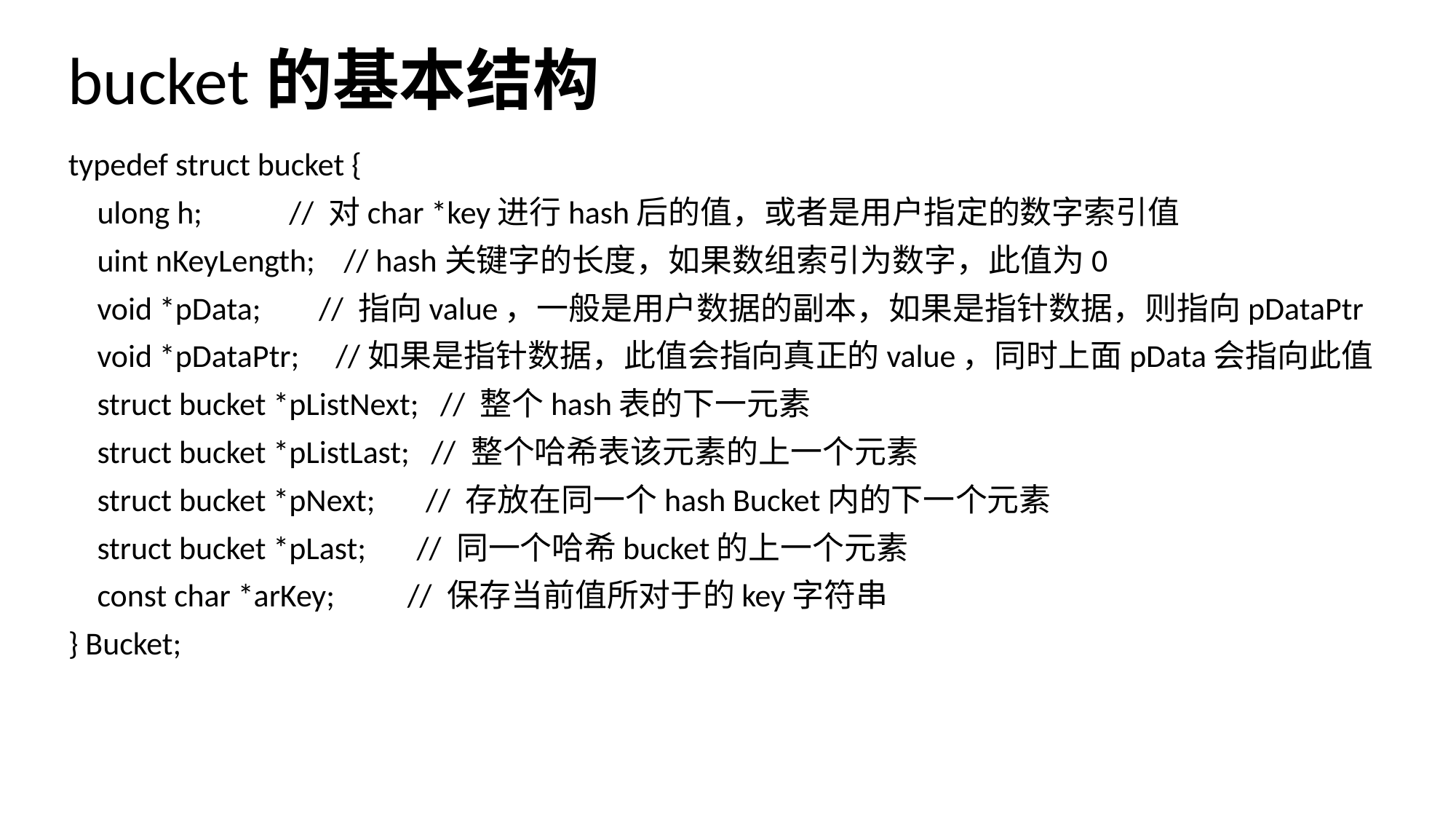

# bucket的基本结构
typedef struct bucket {
    ulong h;            // 对char *key进行hash后的值，或者是用户指定的数字索引值
    uint nKeyLength;    // hash关键字的长度，如果数组索引为数字，此值为0
    void *pData;        // 指向value，一般是用户数据的副本，如果是指针数据，则指向pDataPtr
    void *pDataPtr;     //如果是指针数据，此值会指向真正的value，同时上面pData会指向此值
    struct bucket *pListNext;   // 整个hash表的下一元素
    struct bucket *pListLast;   // 整个哈希表该元素的上一个元素
    struct bucket *pNext;       // 存放在同一个hash Bucket内的下一个元素
    struct bucket *pLast;       // 同一个哈希bucket的上一个元素
    const char *arKey;          // 保存当前值所对于的key字符串
} Bucket;